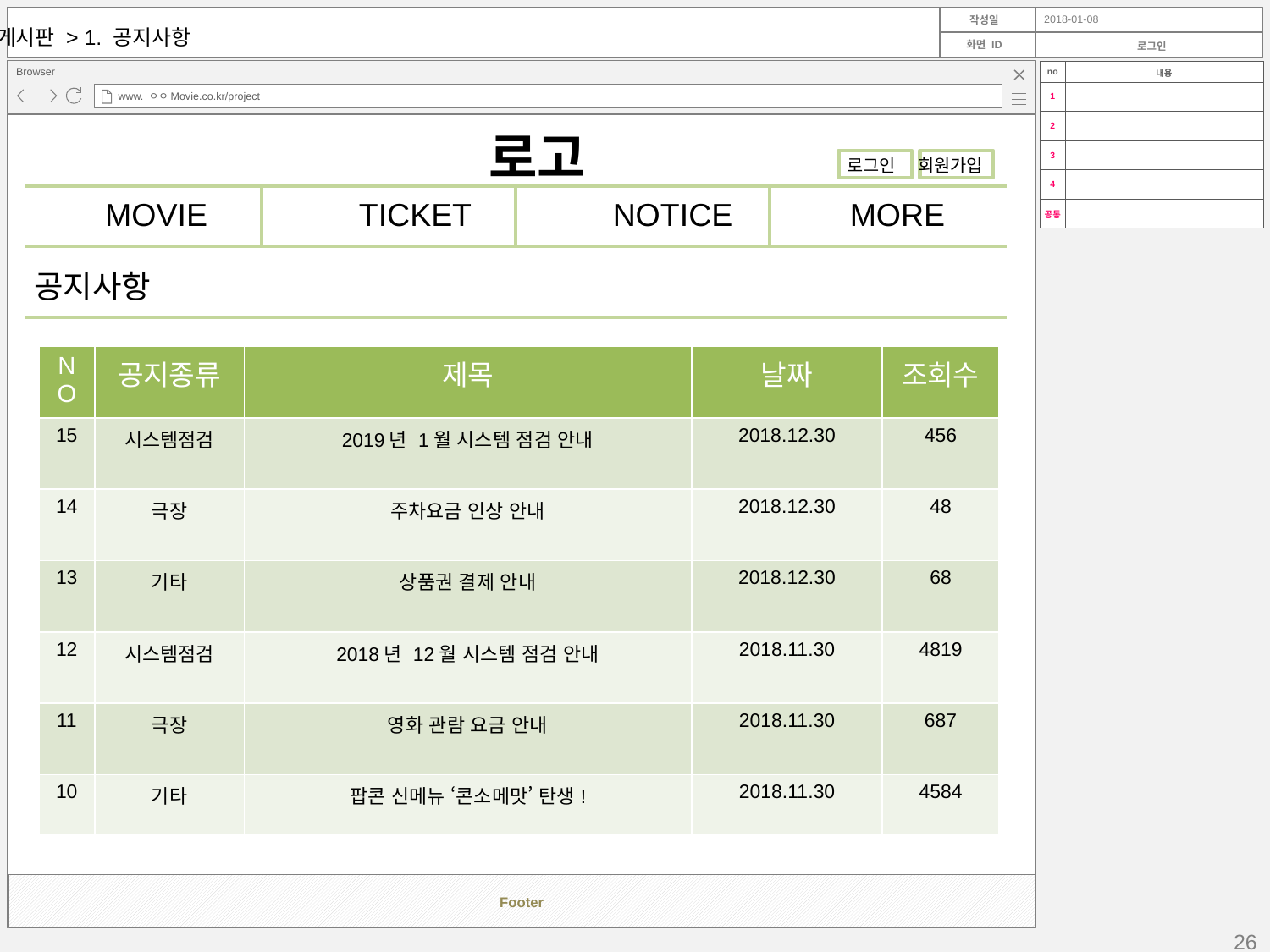

2018-01-08
게시판 > 1. 공지사항
로그인
| no | 내용 |
| --- | --- |
| 1 |  |
| 2 |  |
| 3 |  |
| 4 |  |
| 공통 |  |
로고
로그인

회원가입
MOVIE
TICKET
NOTICE
MORE
공지사항
| NO | 공지종류 | 제목 | 날짜 | 조회수 |
| --- | --- | --- | --- | --- |
| 15 | 시스템점검 | 2019년 1월 시스템 점검 안내 | 2018.12.30 | 456 |
| 14 | 극장 | 주차요금 인상 안내 | 2018.12.30 | 48 |
| 13 | 기타 | 상품권 결제 안내 | 2018.12.30 | 68 |
| 12 | 시스템점검 | 2018년 12월 시스템 점검 안내 | 2018.11.30 | 4819 |
| 11 | 극장 | 영화 관람 요금 안내 | 2018.11.30 | 687 |
| 10 | 기타 | 팝콘 신메뉴 ‘콘소메맛’ 탄생! | 2018.11.30 | 4584 |
Footer
26